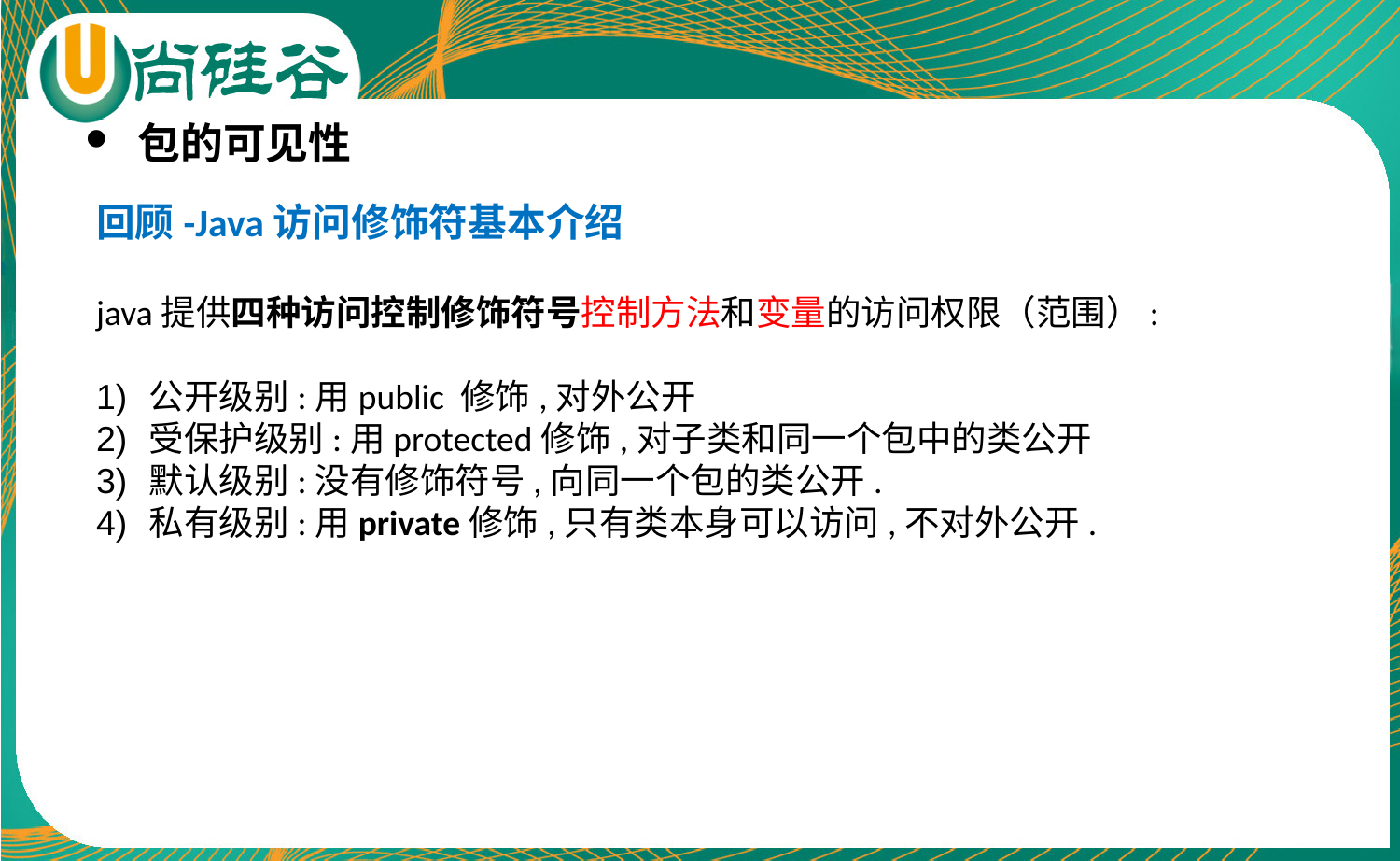

包的可见性

回顾-Java访问修饰符基本介绍

java提供四种访问控制修饰符号控制方法和变量的访问权限（范围）:

公开级别:用public 修饰,对外公开
受保护级别:用protected修饰,对子类和同一个包中的类公开
默认级别:没有修饰符号,向同一个包的类公开.
私有级别:用private修饰,只有类本身可以访问,不对外公开.